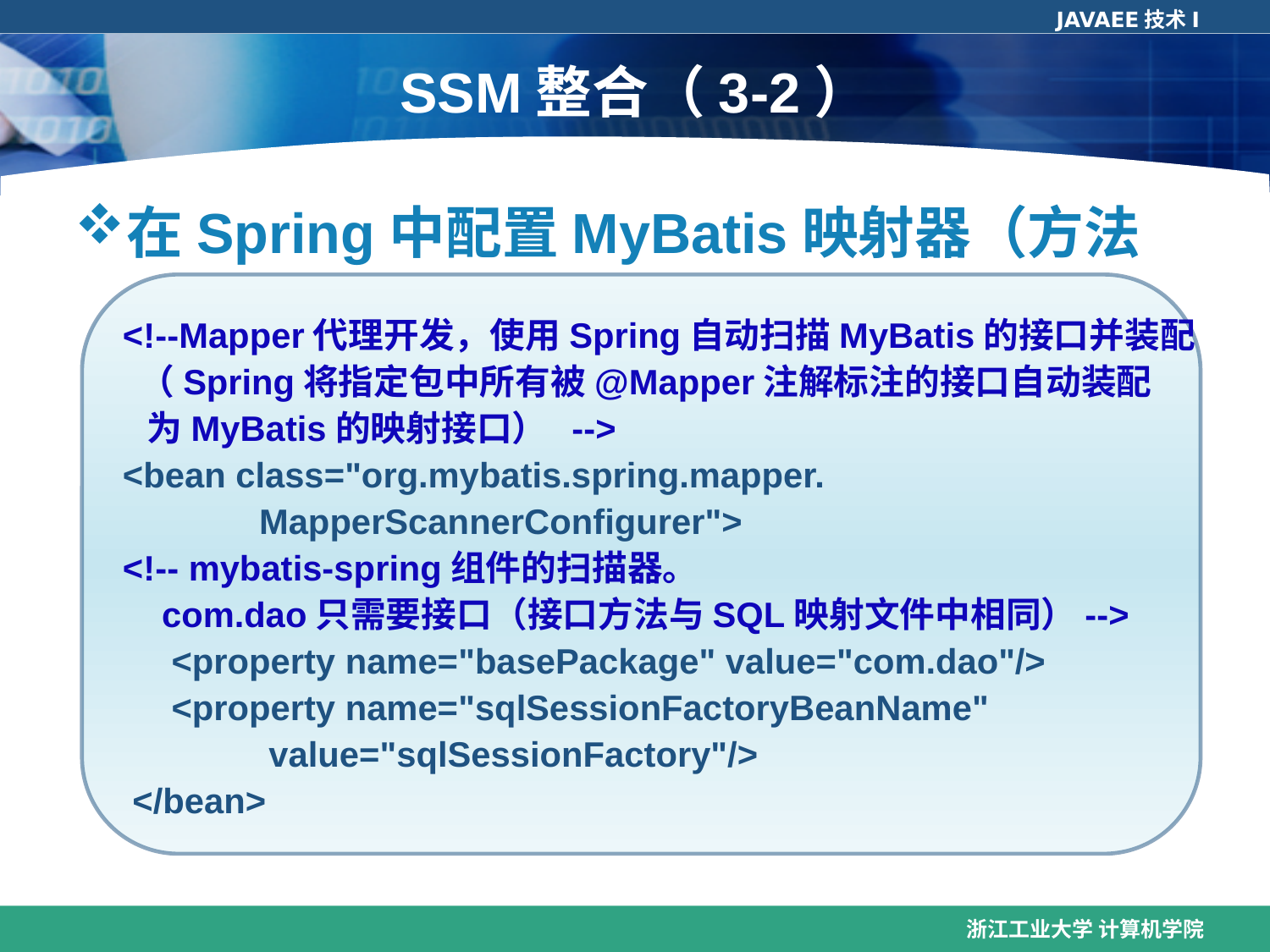

# SSM整合（3-2）
在Spring中配置MyBatis映射器（方法2）
<!--Mapper代理开发，使用Spring自动扫描MyBatis的接口并装配
 （Spring将指定包中所有被@Mapper注解标注的接口自动装配
  为MyBatis的映射接口）  -->
<bean class="org.mybatis.spring.mapper.
              MapperScannerConfigurer">
<!-- mybatis-spring组件的扫描器。
    com.dao只需要接口（接口方法与SQL映射文件中相同）-->
     <property name="basePackage" value="com.dao"/>
     <property name="sqlSessionFactoryBeanName"
               value="sqlSessionFactory"/>
 </bean>